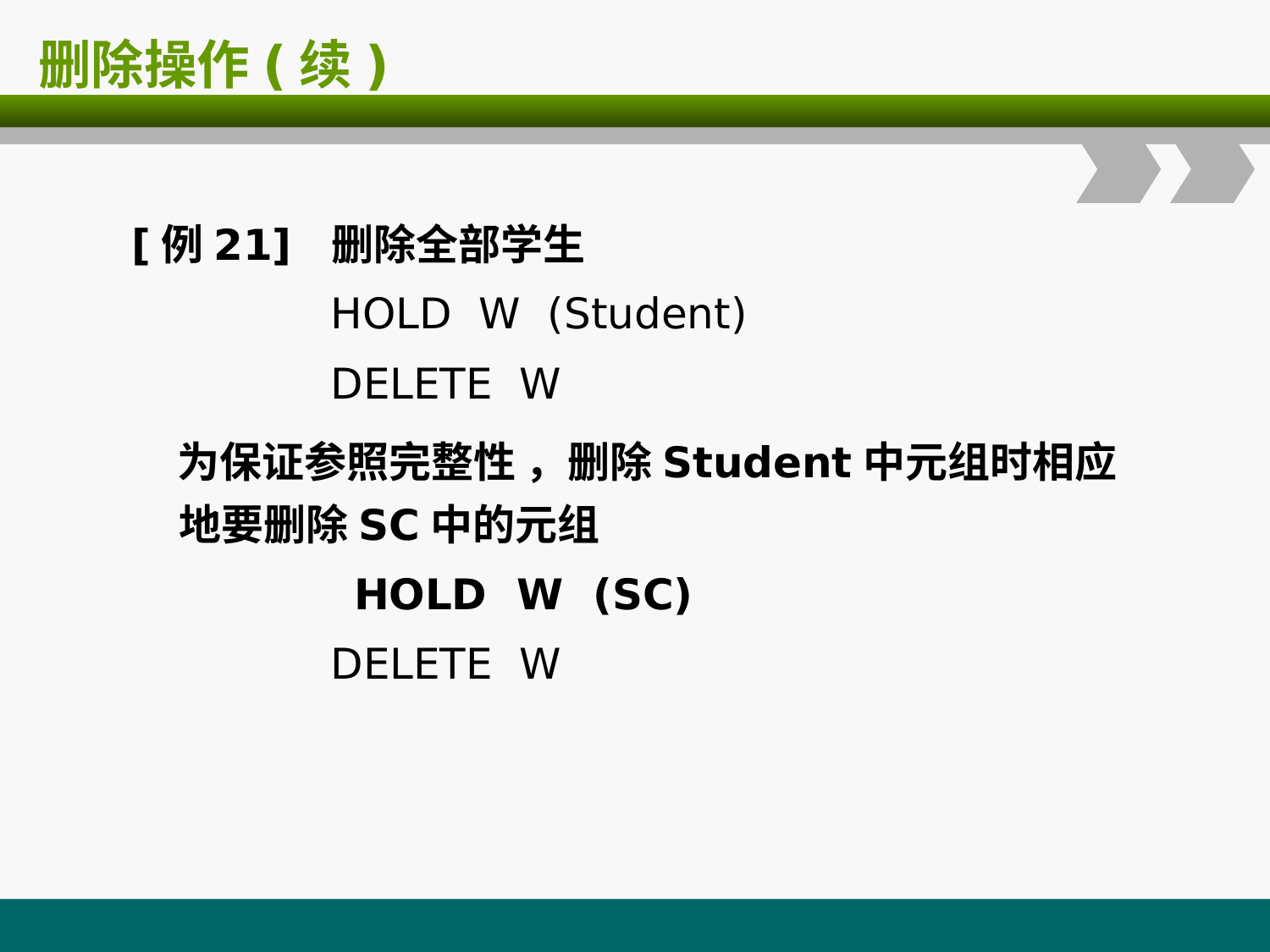

# 删除操作(续)
[例21]  删除全部学生
          HOLD  W  (Student)
          DELETE  W
   为保证参照完整性 ，删除Student中元组时相应地要删除SC中的元组
               HOLD  W  (SC)
          DELETE  W